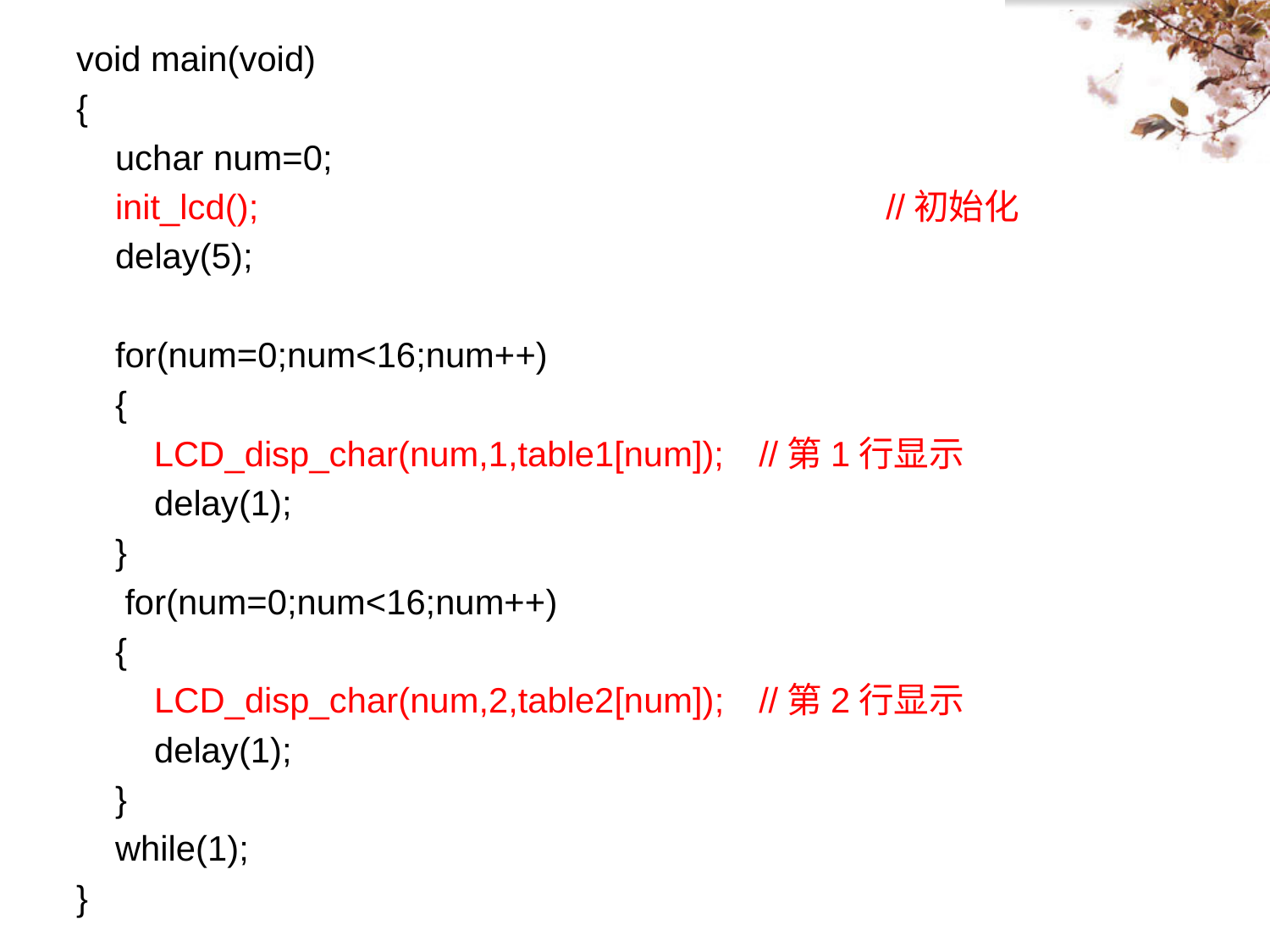

void main(void)
{
    uchar num=0;
    init_lcd();					//初始化
    delay(5);

    for(num=0;num<16;num++)
    {
        LCD_disp_char(num,1,table1[num]);	//第1行显示
        delay(1);
    }
     for(num=0;num<16;num++)
    {
        LCD_disp_char(num,2,table2[num]);	//第2行显示
        delay(1);
    }
    while(1);
}

#